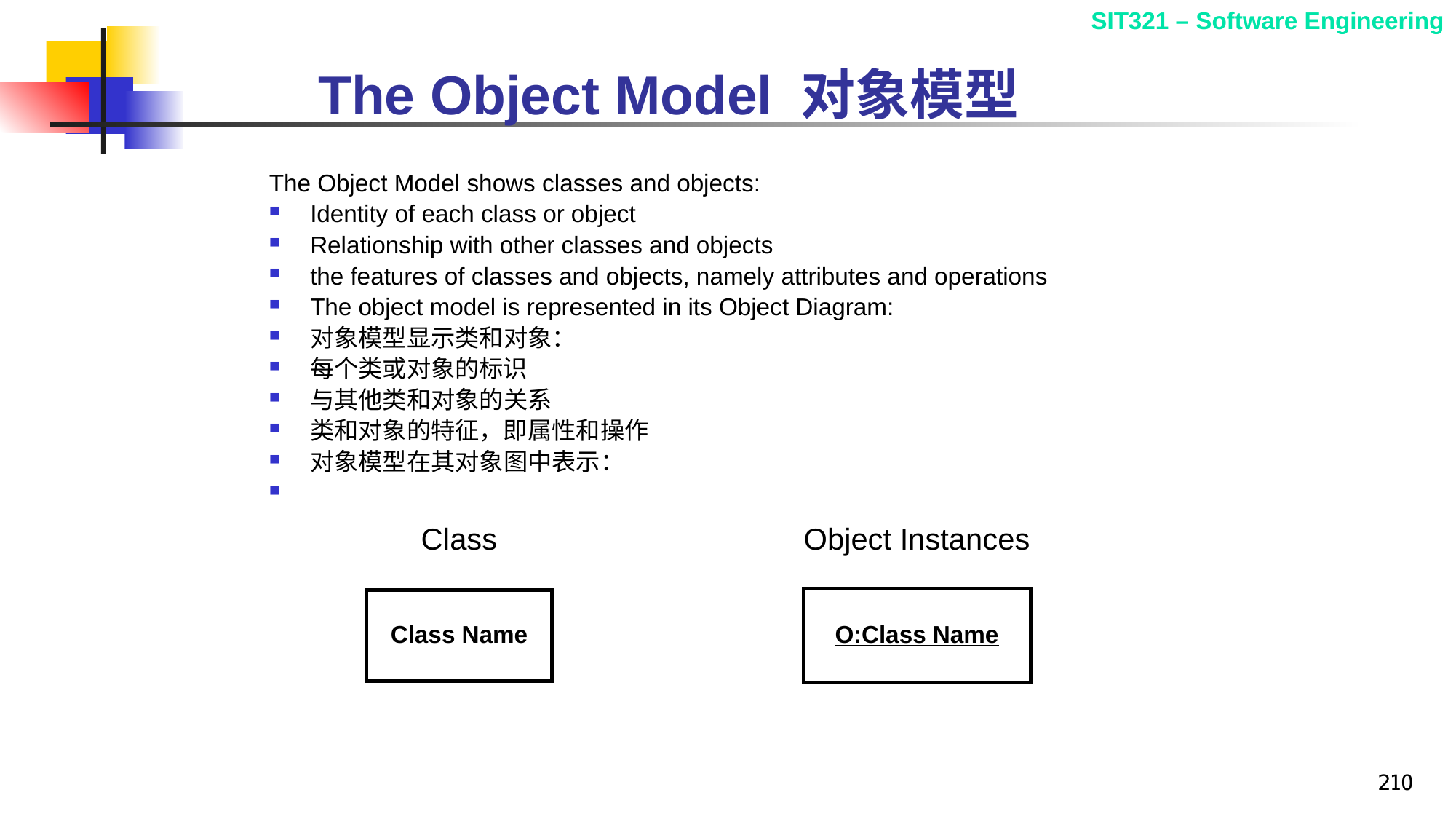

# The Object Model 对象模型
The Object Model shows classes and objects:
Identity of each class or object
Relationship with other classes and objects
the features of classes and objects, namely attributes and operations
The object model is represented in its Object Diagram:
对象模型显示类和对象：
每个类或对象的标识
与其他类和对象的关系
类和对象的特征，即属性和操作
对象模型在其对象图中表示：

Object Instances

O:Class Name
Class

Class Name
210